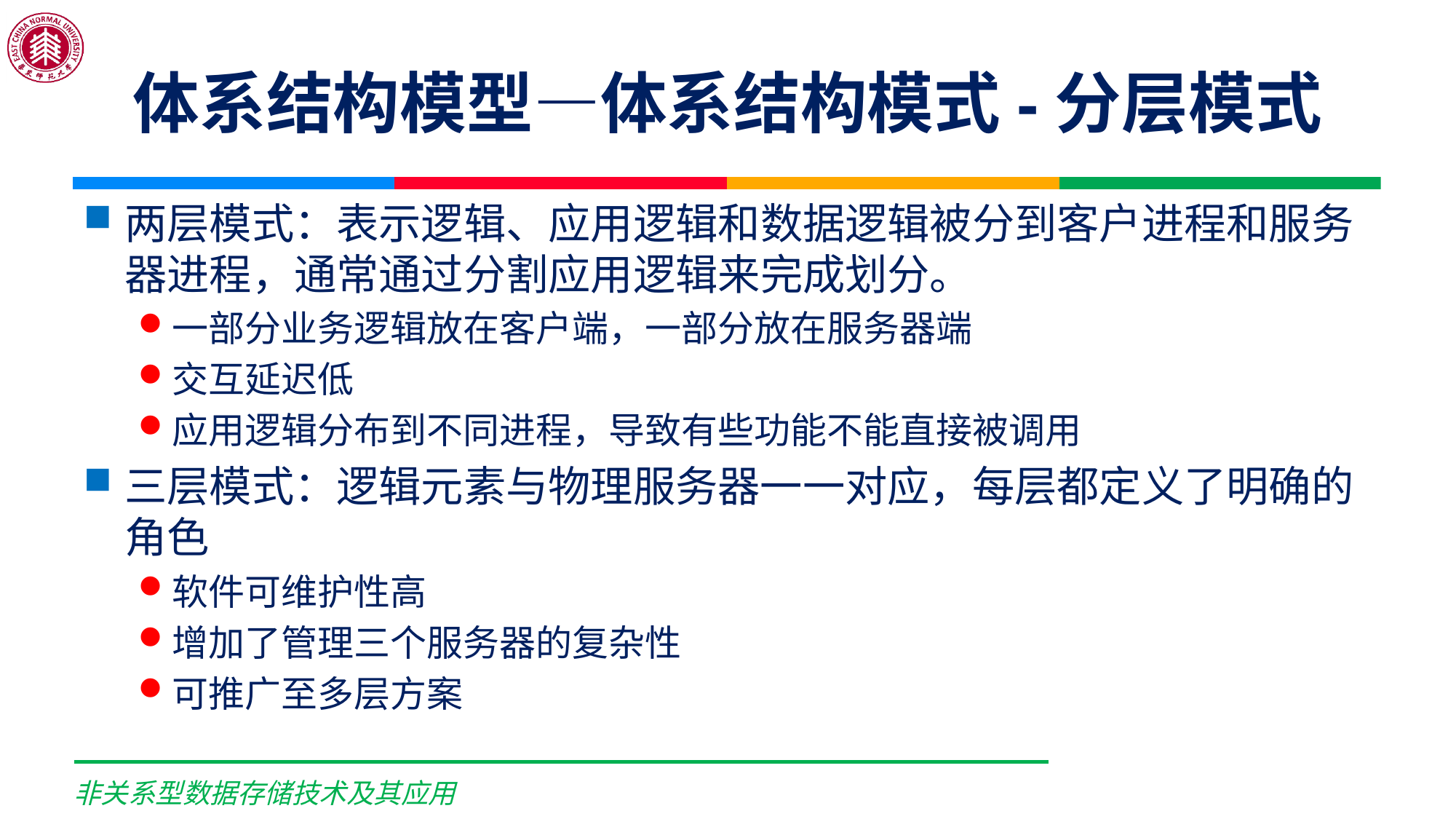

# 体系结构模型—体系结构模式-分层模式
两层模式：表示逻辑、应用逻辑和数据逻辑被分到客户进程和服务器进程，通常通过分割应用逻辑来完成划分。
一部分业务逻辑放在客户端，一部分放在服务器端
交互延迟低
应用逻辑分布到不同进程，导致有些功能不能直接被调用
三层模式：逻辑元素与物理服务器一一对应，每层都定义了明确的角色
软件可维护性高
增加了管理三个服务器的复杂性
可推广至多层方案